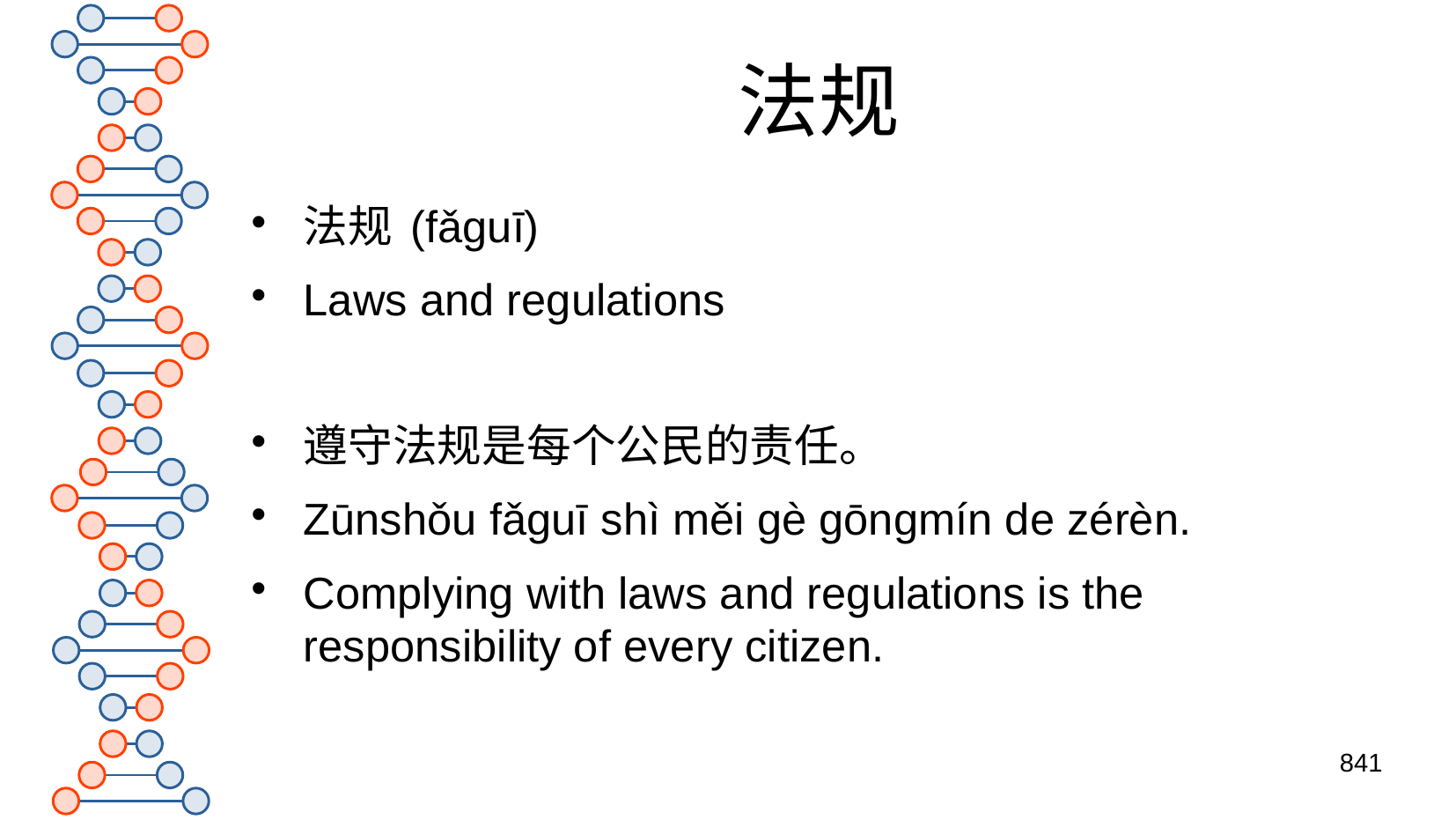

# 法规
法规 (fǎguī)
Laws and regulations

遵守法规是每个公民的责任。
Zūnshǒu fǎguī shì měi gè gōngmín de zérèn.
Complying with laws and regulations is the responsibility of every citizen.

841